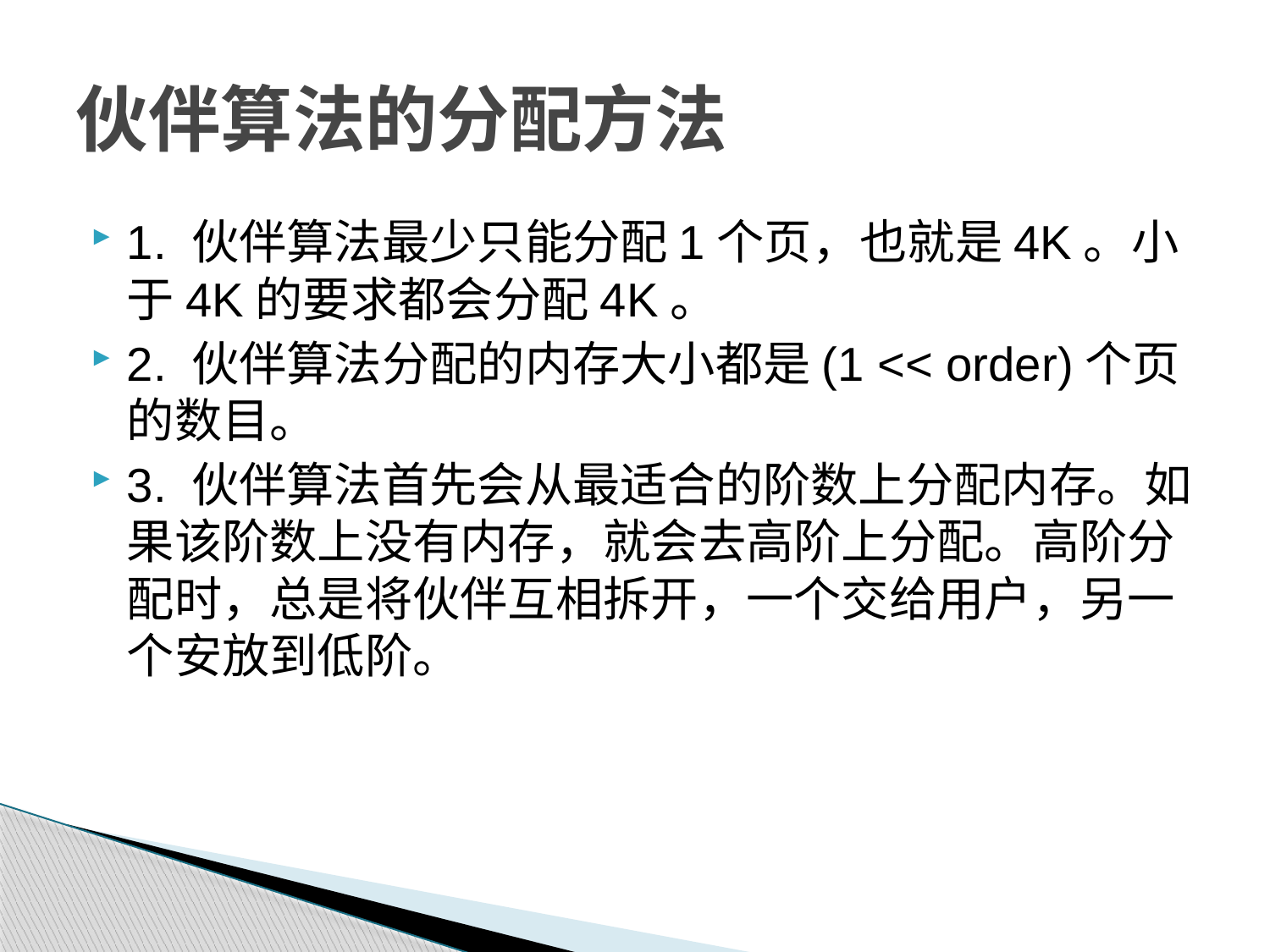

# 伙伴算法的分配方法
1. 伙伴算法最少只能分配1个页，也就是4K。小于4K的要求都会分配4K。
2. 伙伴算法分配的内存大小都是(1 << order)个页的数目。
3. 伙伴算法首先会从最适合的阶数上分配内存。如果该阶数上没有内存，就会去高阶上分配。高阶分配时，总是将伙伴互相拆开，一个交给用户，另一个安放到低阶。